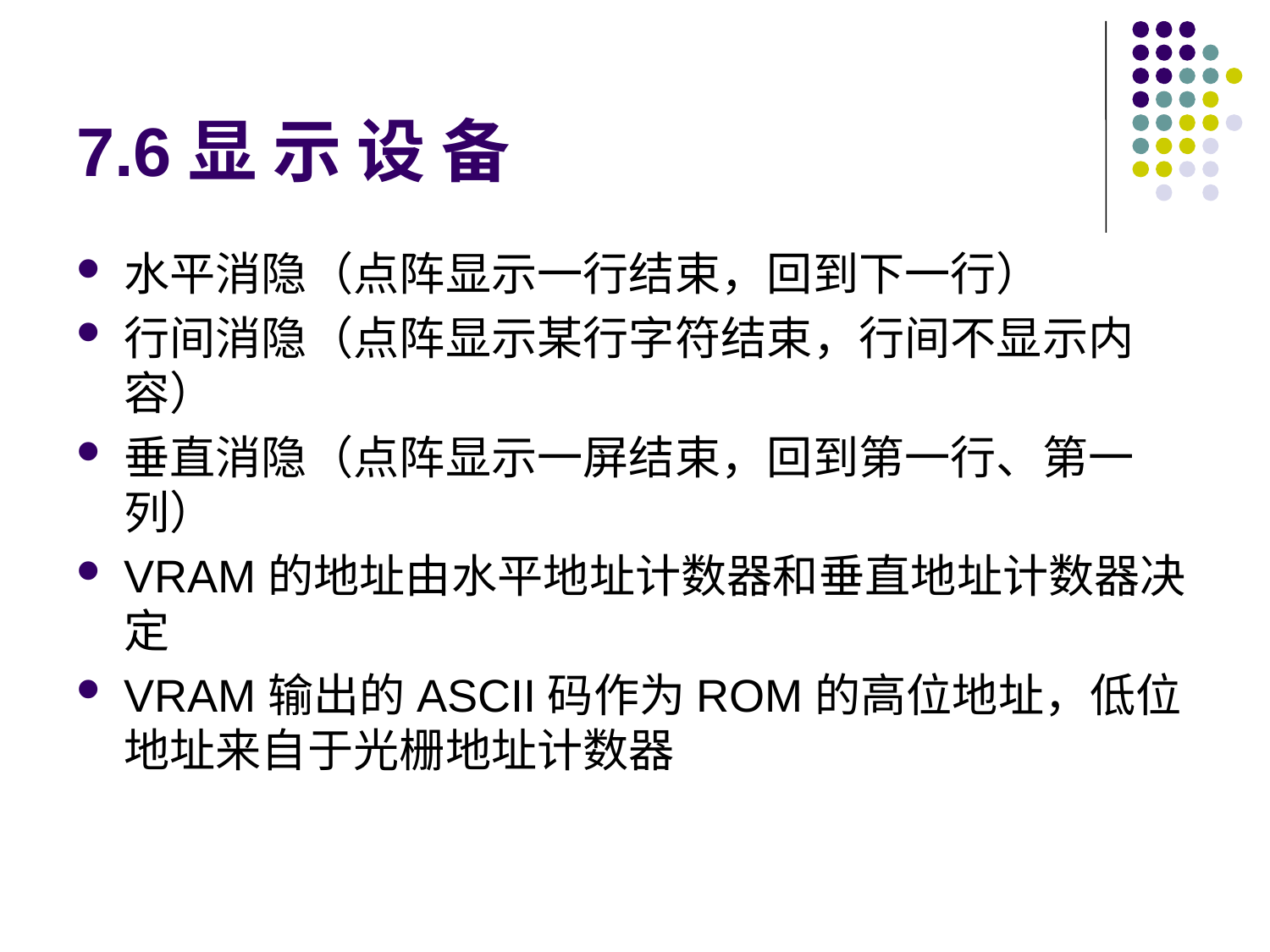

# 7.6显 示 设 备
水平消隐（点阵显示一行结束，回到下一行）
行间消隐（点阵显示某行字符结束，行间不显示内容）
垂直消隐（点阵显示一屏结束，回到第一行、第一列）
VRAM的地址由水平地址计数器和垂直地址计数器决定
VRAM输出的ASCII码作为ROM的高位地址，低位地址来自于光栅地址计数器
57